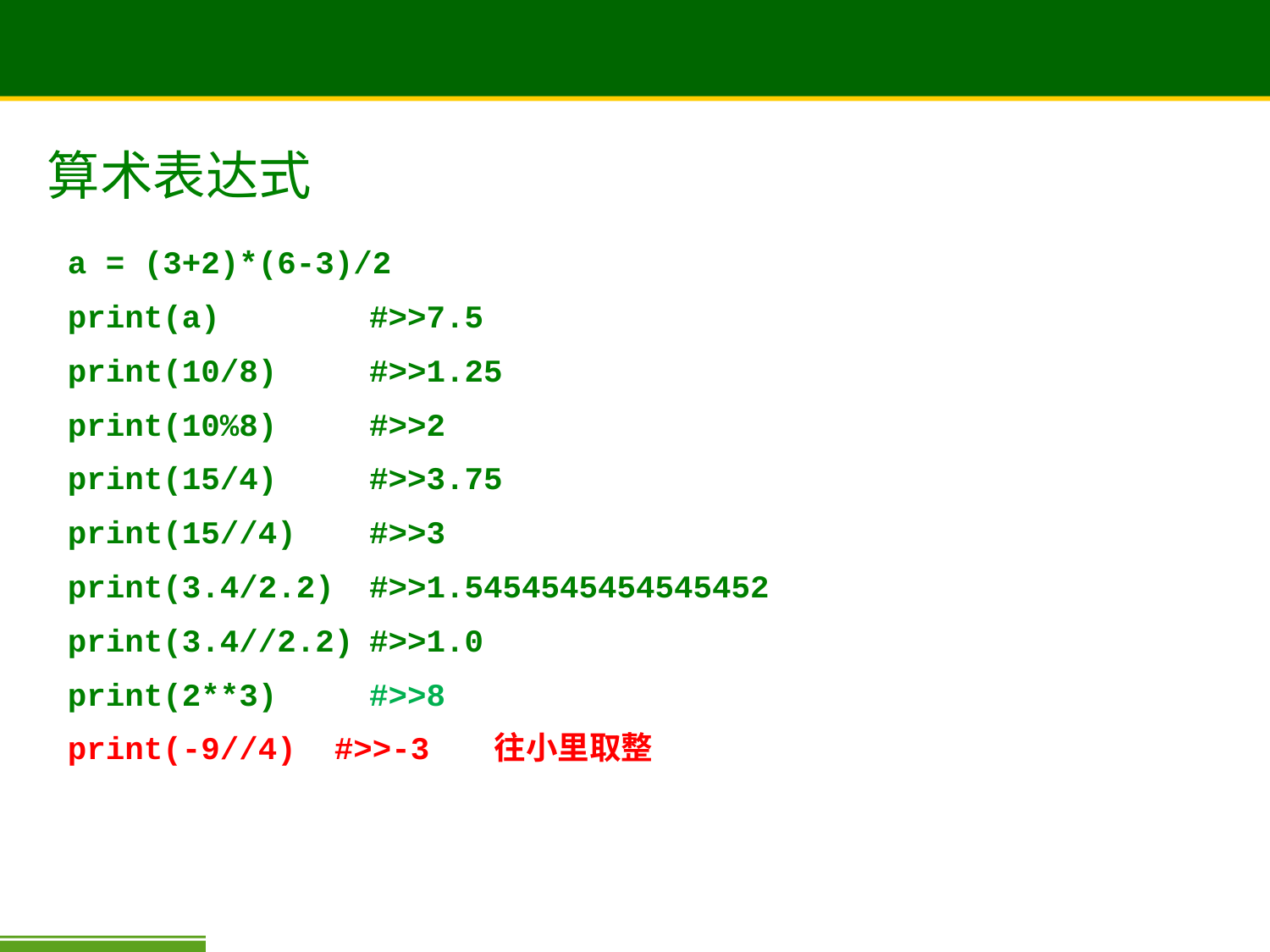

算术表达式
a = (3+2)*(6-3)/2
print(a)		#>>7.5
print(10/8)	#>>1.25
print(10%8)	#>>2
print(15/4)	#>>3.75
print(15//4)	#>>3
print(3.4/2.2)	#>>1.5454545454545452
print(3.4//2.2)	#>>1.0
print(2**3)	#>>8
print(-9//4)  #>>-3   往小里取整